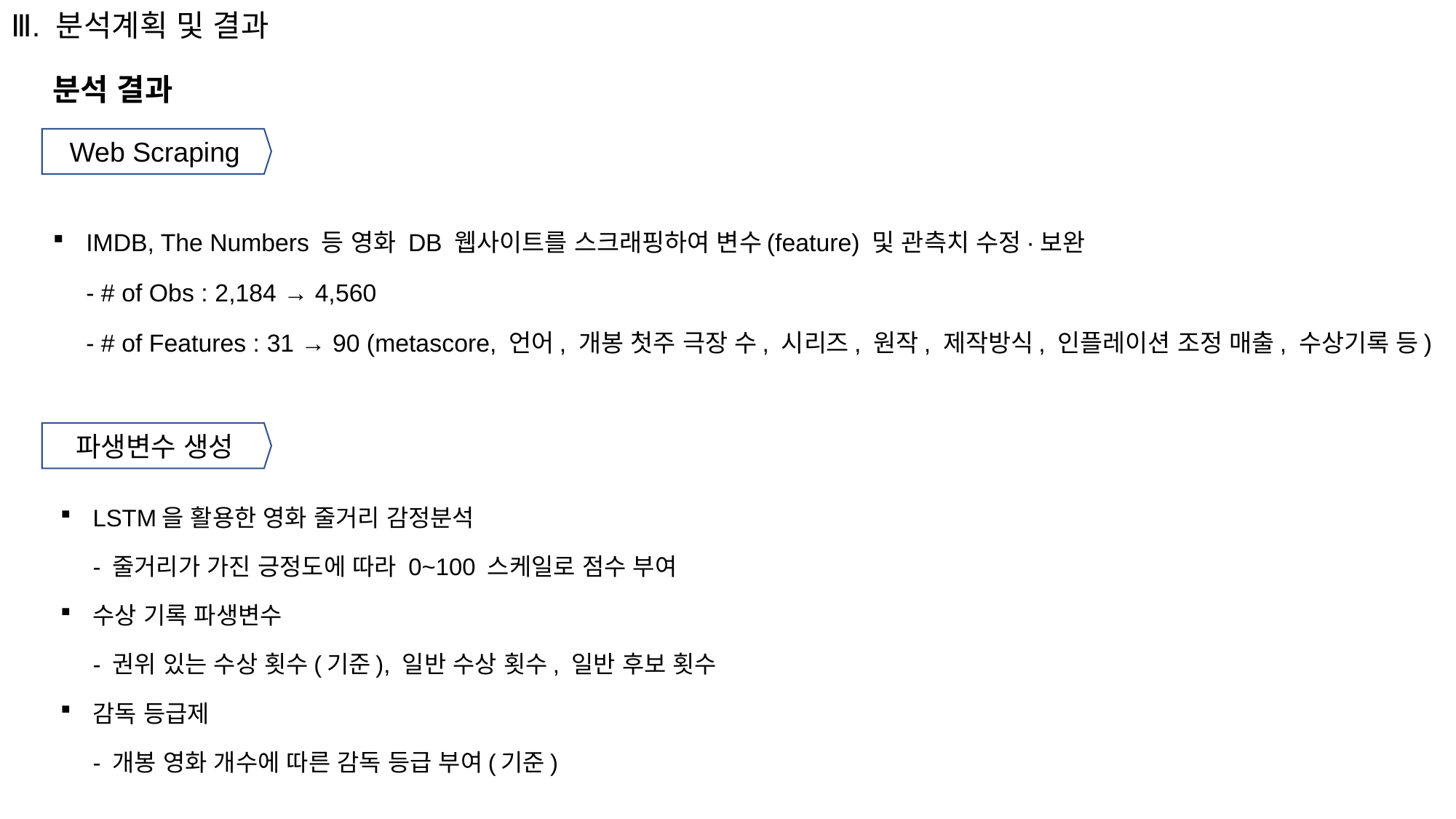

# Ⅲ. 분석계획 및 결과
분석 결과
Web Scraping
IMDB, The Numbers 등 영화 DB 웹사이트를 스크래핑하여 변수(feature) 및 관측치 수정·보완
- # of Obs : 2,184 → 4,560
- # of Features : 31 → 90 (metascore, 언어, 개봉 첫주 극장 수, 시리즈, 원작, 제작방식, 인플레이션 조정 매출, 수상기록 등)
파생변수 생성
LSTM을 활용한 영화 줄거리 감정분석
- 줄거리가 가진 긍정도에 따라 0~100 스케일로 점수 부여
수상 기록 파생변수
- 권위 있는 수상 횟수(기준), 일반 수상 횟수, 일반 후보 횟수
감독 등급제
- 개봉 영화 개수에 따른 감독 등급 부여(기준)